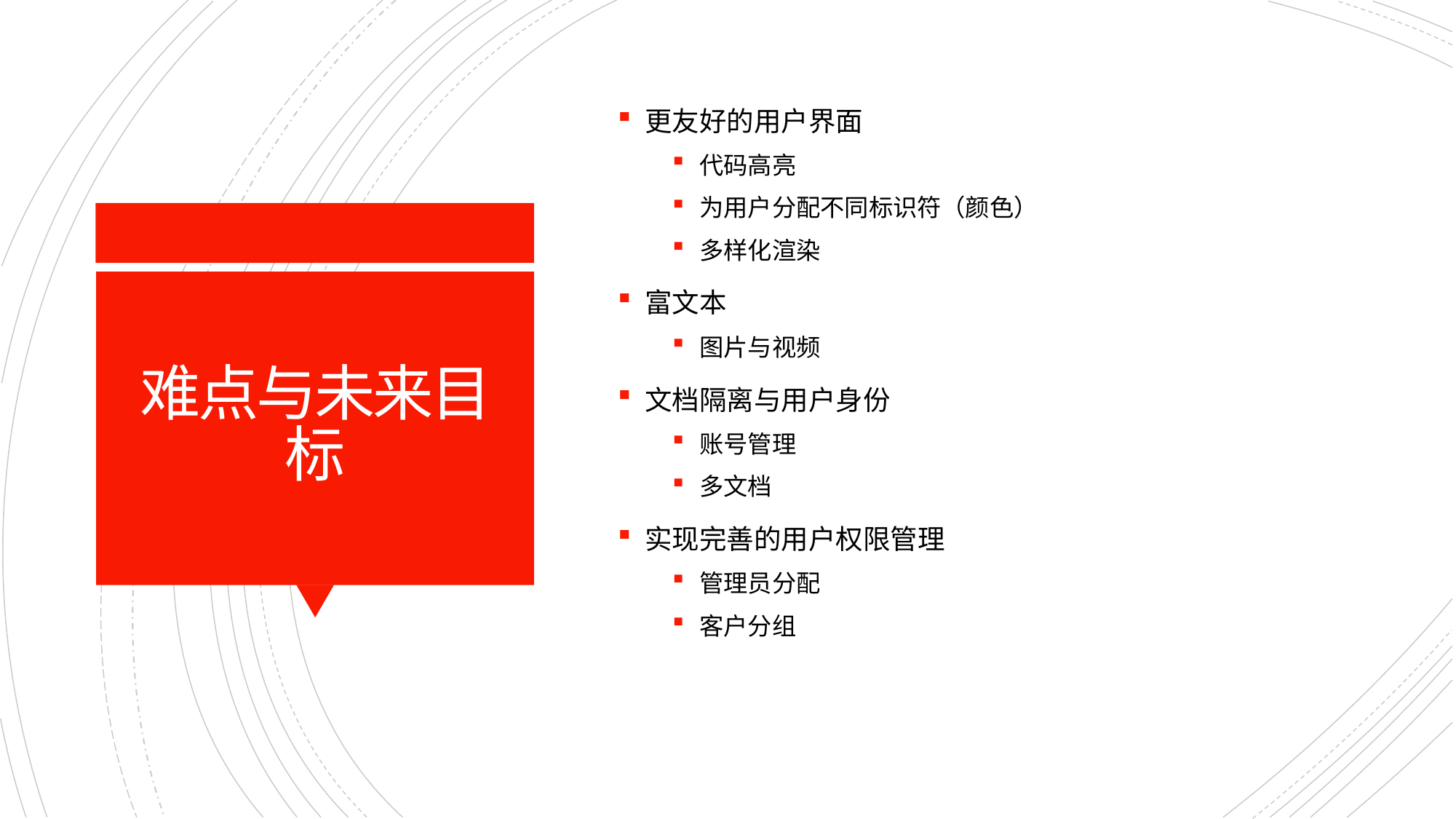

更友好的用户界面
代码高亮
为用户分配不同标识符（颜色）
多样化渲染
富文本
图片与视频
文档隔离与用户身份
账号管理
多文档
实现完善的用户权限管理
管理员分配
客户分组

# 难点与未来目标